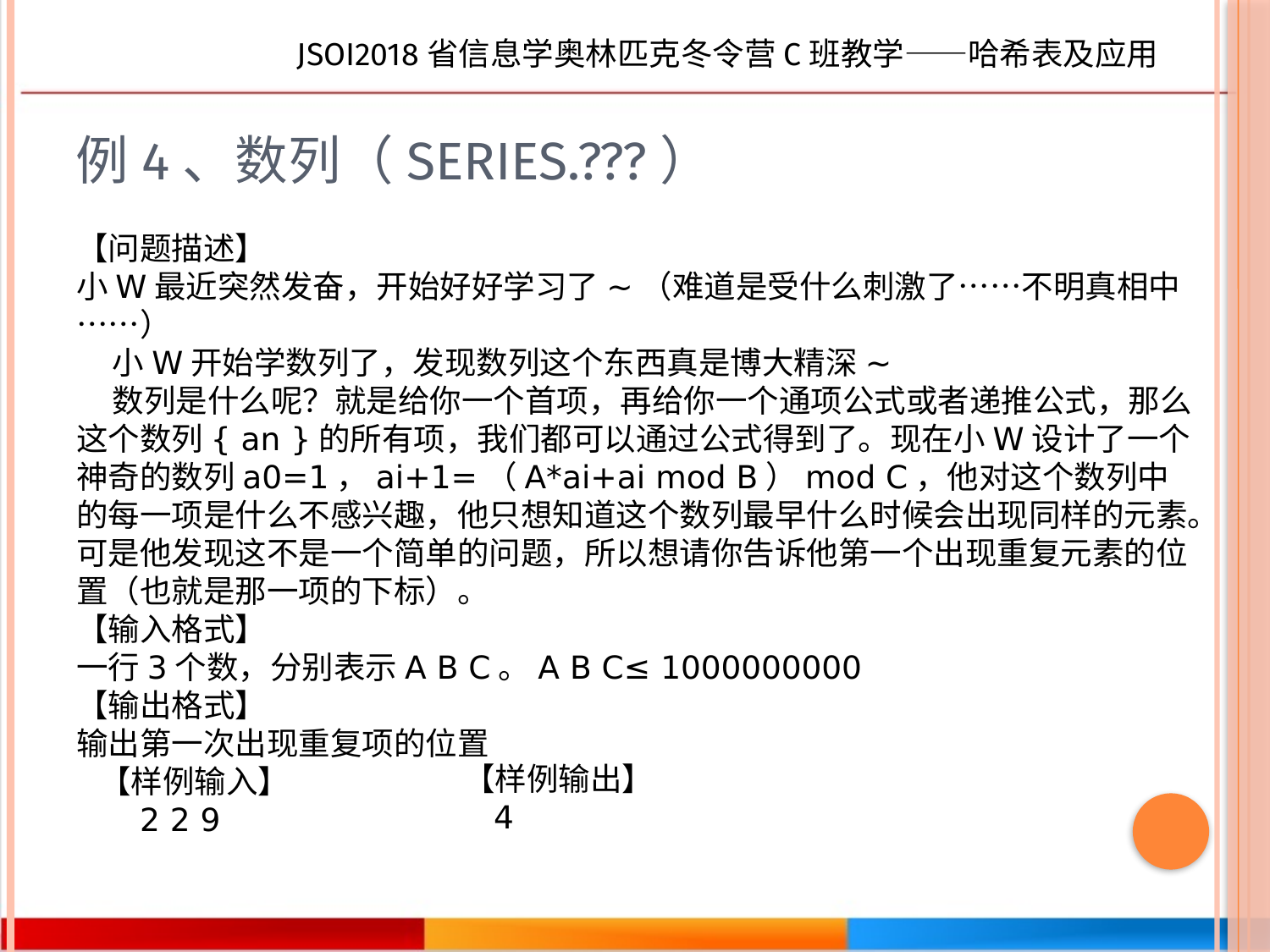

JSOI2018省信息学奥林匹克冬令营C班教学——哈希表及应用
# 例4、数列（series.???）
【问题描述】
小W最近突然发奋，开始好好学习了~（难道是受什么刺激了……不明真相中……）
    小W开始学数列了，发现数列这个东西真是博大精深~
    数列是什么呢？就是给你一个首项，再给你一个通项公式或者递推公式，那么这个数列{ an }的所有项，我们都可以通过公式得到了。现在小W设计了一个神奇的数列a0=1，ai+1=（A*ai+ai mod B）mod C，他对这个数列中的每一项是什么不感兴趣，他只想知道这个数列最早什么时候会出现同样的元素。可是他发现这不是一个简单的问题，所以想请你告诉他第一个出现重复元素的位置（也就是那一项的下标）。
【输入格式】
一行3个数，分别表示A B C。A B C≤ 1000000000
【输出格式】
输出第一次出现重复项的位置

【样例输出】
   4
【样例输入】
    2 2 9